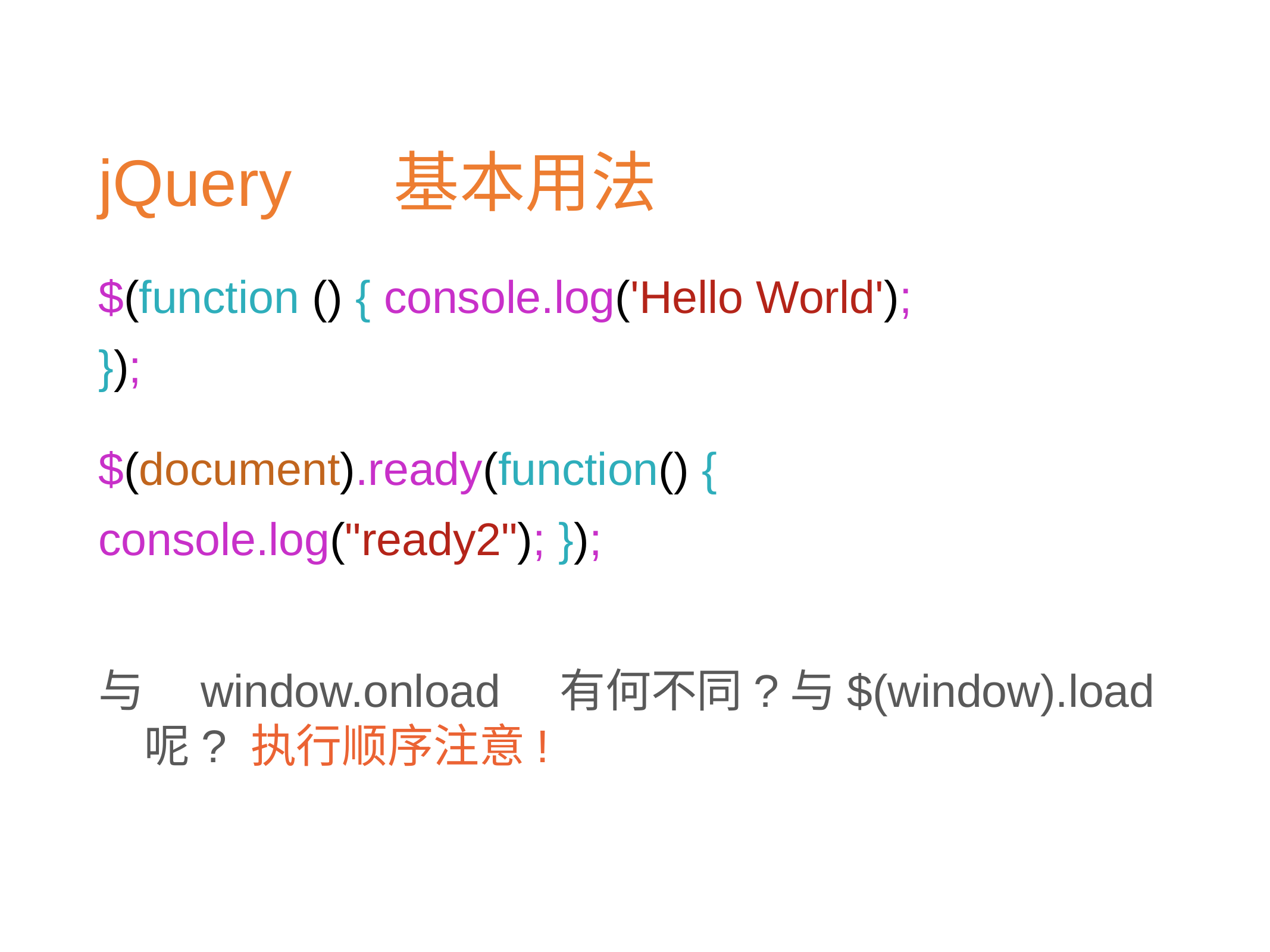

jQuery  基本用法 

$(function () { console.log('Hello World');
});

$(document).ready(function() {
console.log("ready2"); });

与  window.onload  有何不同?与$(window).load  呢? 执行顺序注意!